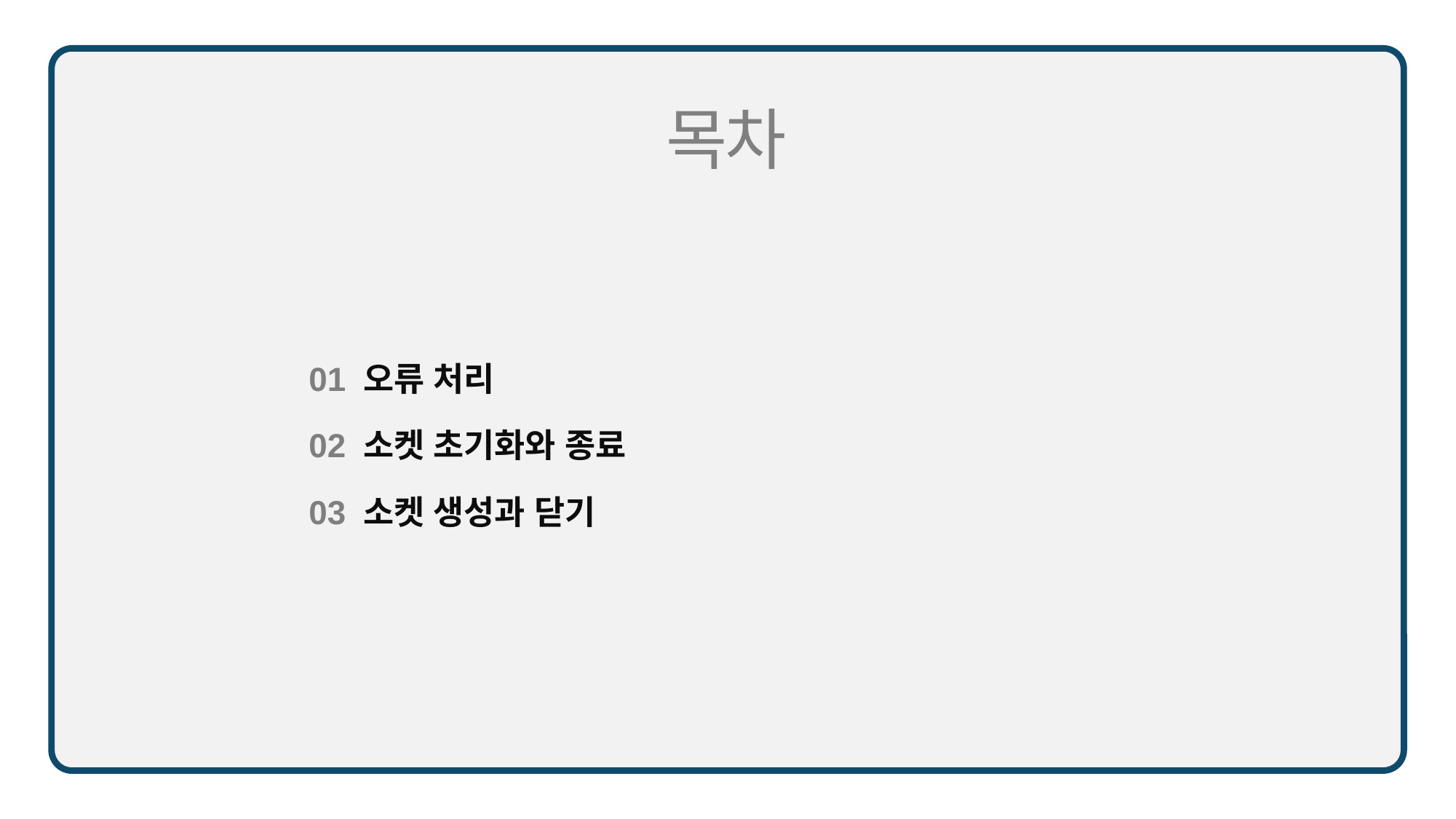

01 오류 처리
02 소켓 초기화와 종료
03 소켓 생성과 닫기